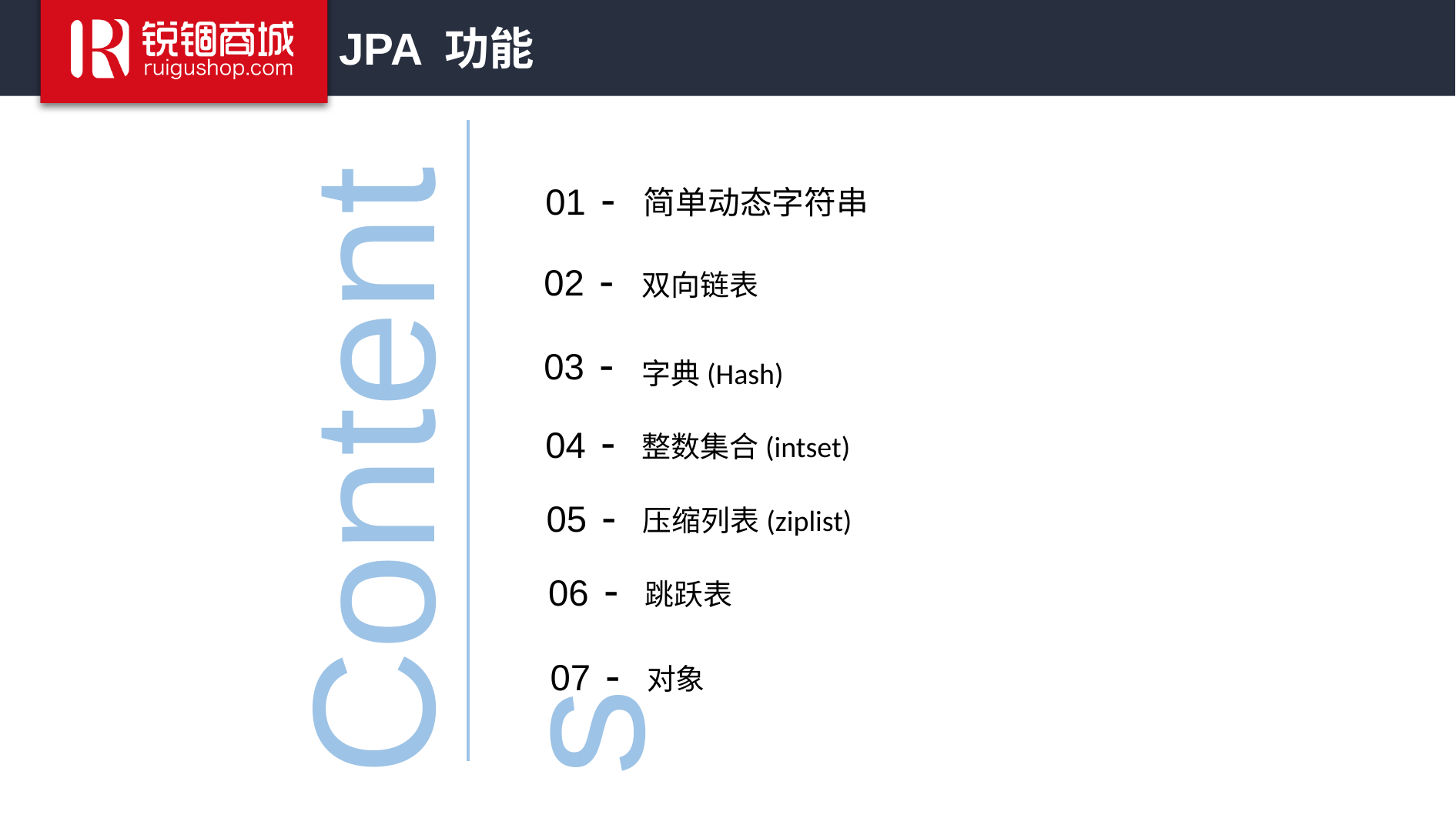

# JPA 功能
01
-
简单动态字符串
02
-
双向链表
Contents
03
-
字典(Hash)
04
-
整数集合(intset)
05
-
压缩列表(ziplist)
06
-
跳跃表
07
-
对象